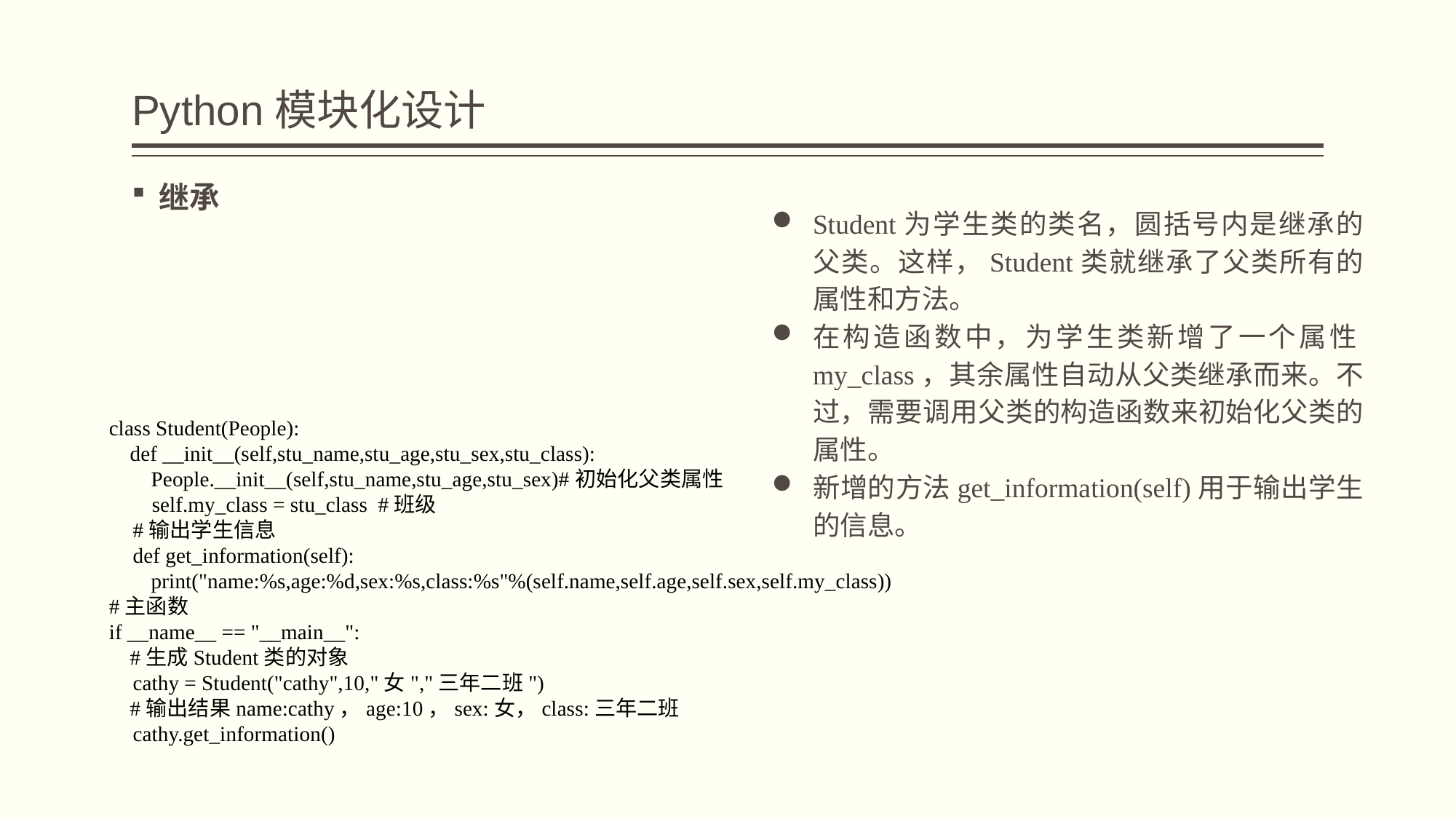

# Python模块化设计
继承
Student为学生类的类名，圆括号内是继承的父类。这样，Student类就继承了父类所有的属性和方法。
在构造函数中，为学生类新增了一个属性my_class，其余属性自动从父类继承而来。不过，需要调用父类的构造函数来初始化父类的属性。
新增的方法get_information(self)用于输出学生的信息。
class Student(People):
    def __init__(self,stu_name,stu_age,stu_sex,stu_class):
        People.__init__(self,stu_name,stu_age,stu_sex)#初始化父类属性
        self.my_class = stu_class  #班级
    #输出学生信息
    def get_information(self):
        print("name:%s,age:%d,sex:%s,class:%s"%(self.name,self.age,self.sex,self.my_class))
#主函数
if __name__ == "__main__":
    #生成Student类的对象
    cathy = Student("cathy",10,"女","三年二班")
    #输出结果name:cathy，age:10，sex:女，class:三年二班
    cathy.get_information()